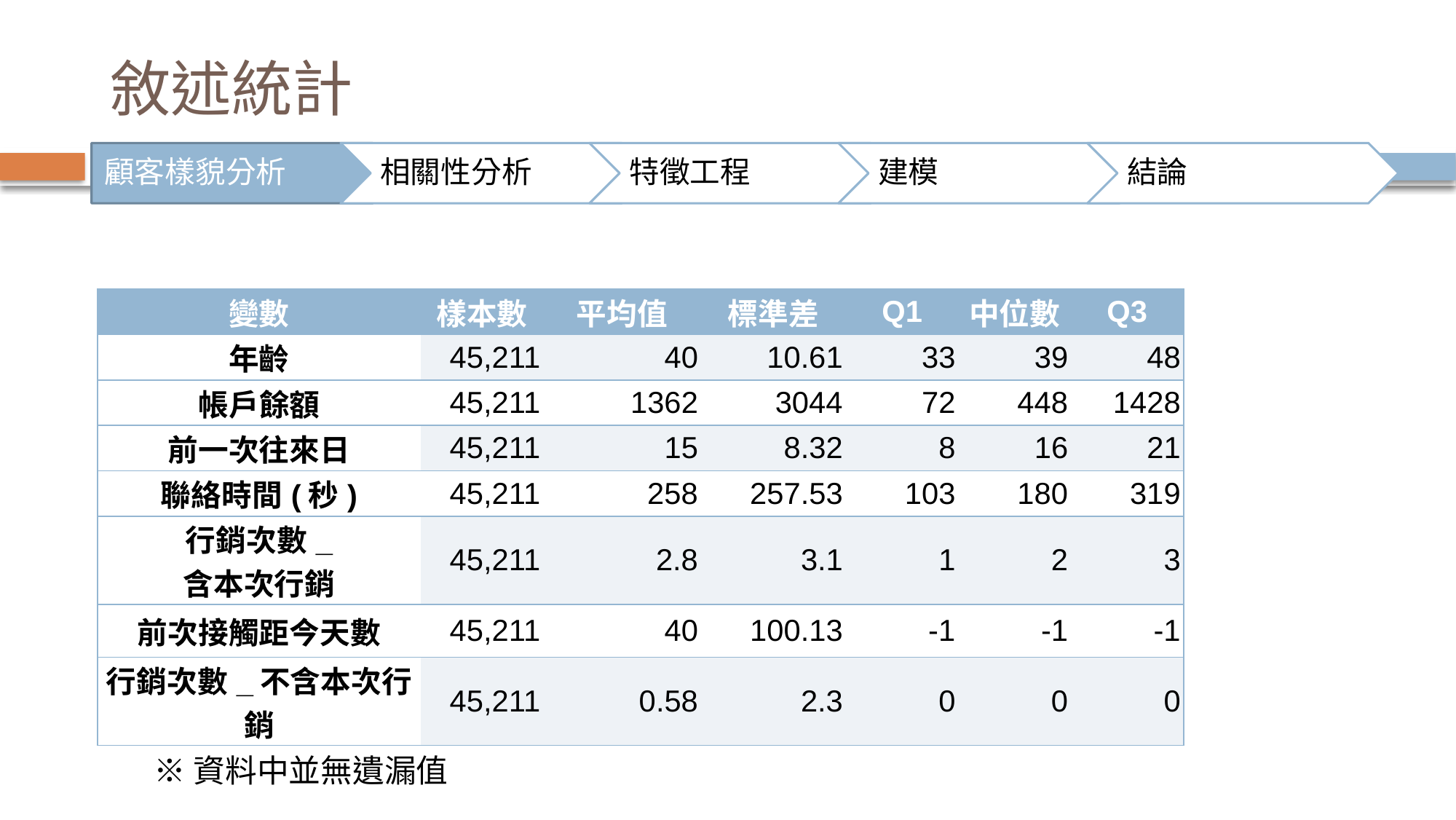

# 敘述統計
顧客樣貌分析
相關性分析
特徵工程
建模
結論
| 變數 | 樣本數 | 平均值 | 標準差 | Q1 | 中位數 | Q3 |
| --- | --- | --- | --- | --- | --- | --- |
| 年齡 | 45,211 | 40 | 10.61 | 33 | 39 | 48 |
| 帳戶餘額 | 45,211 | 1362 | 3044 | 72 | 448 | 1428 |
| 前一次往來日 | 45,211 | 15 | 8.32 | 8 | 16 | 21 |
| 聯絡時間(秒) | 45,211 | 258 | 257.53 | 103 | 180 | 319 |
| 行銷次數\_ 含本次行銷 | 45,211 | 2.8 | 3.1 | 1 | 2 | 3 |
| 前次接觸距今天數 | 45,211 | 40 | 100.13 | -1 | -1 | -1 |
| 行銷次數\_不含本次行銷 | 45,211 | 0.58 | 2.3 | 0 | 0 | 0 |
※資料中並無遺漏值